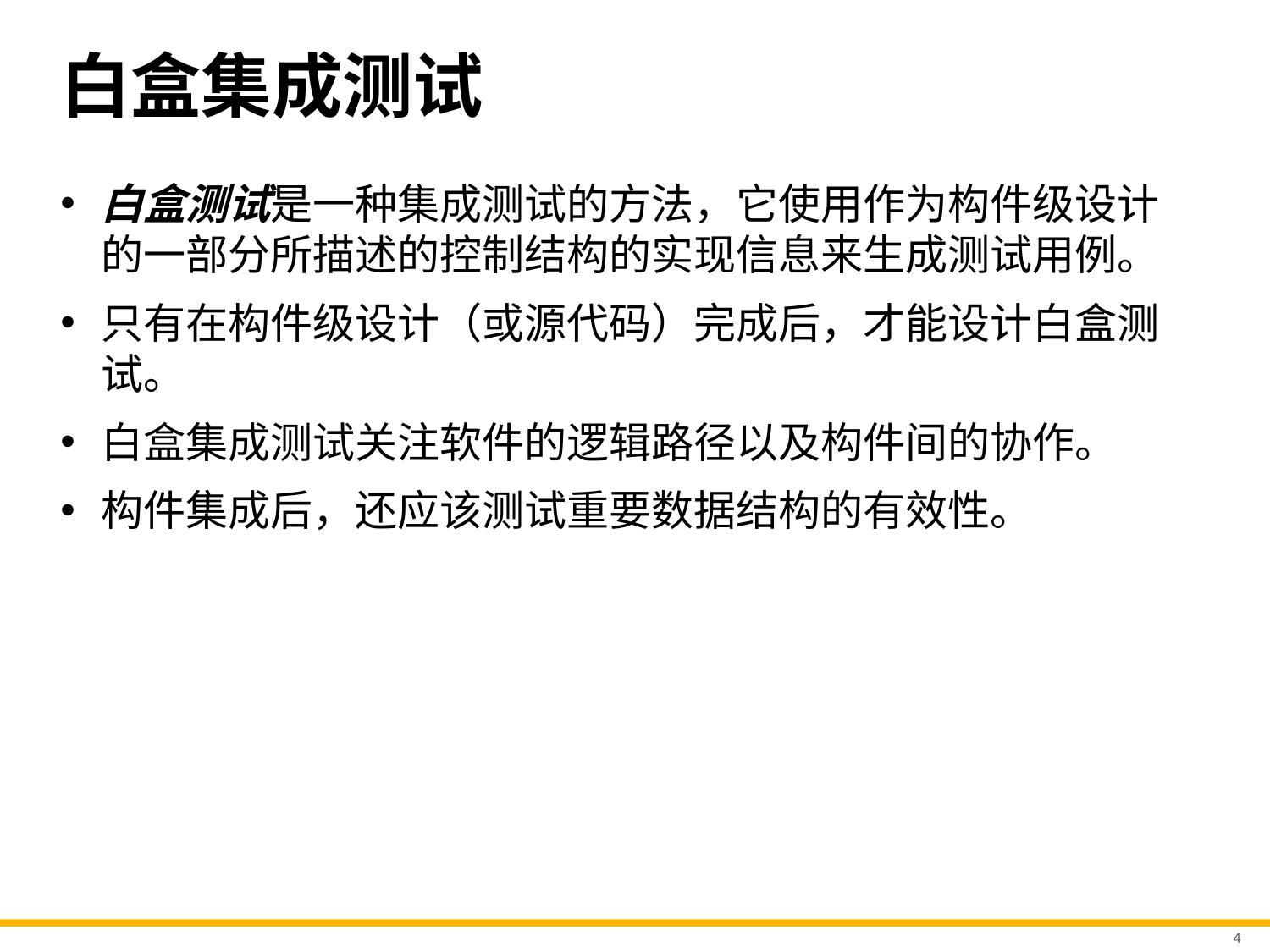

# 白盒集成测试
白盒测试是一种集成测试的方法，它使用作为构件级设计的一部分所描述的控制结构的实现信息来生成测试用例。
只有在构件级设计（或源代码）完成后，才能设计白盒测试。
白盒集成测试关注软件的逻辑路径以及构件间的协作。
构件集成后，还应该测试重要数据结构的有效性。
4